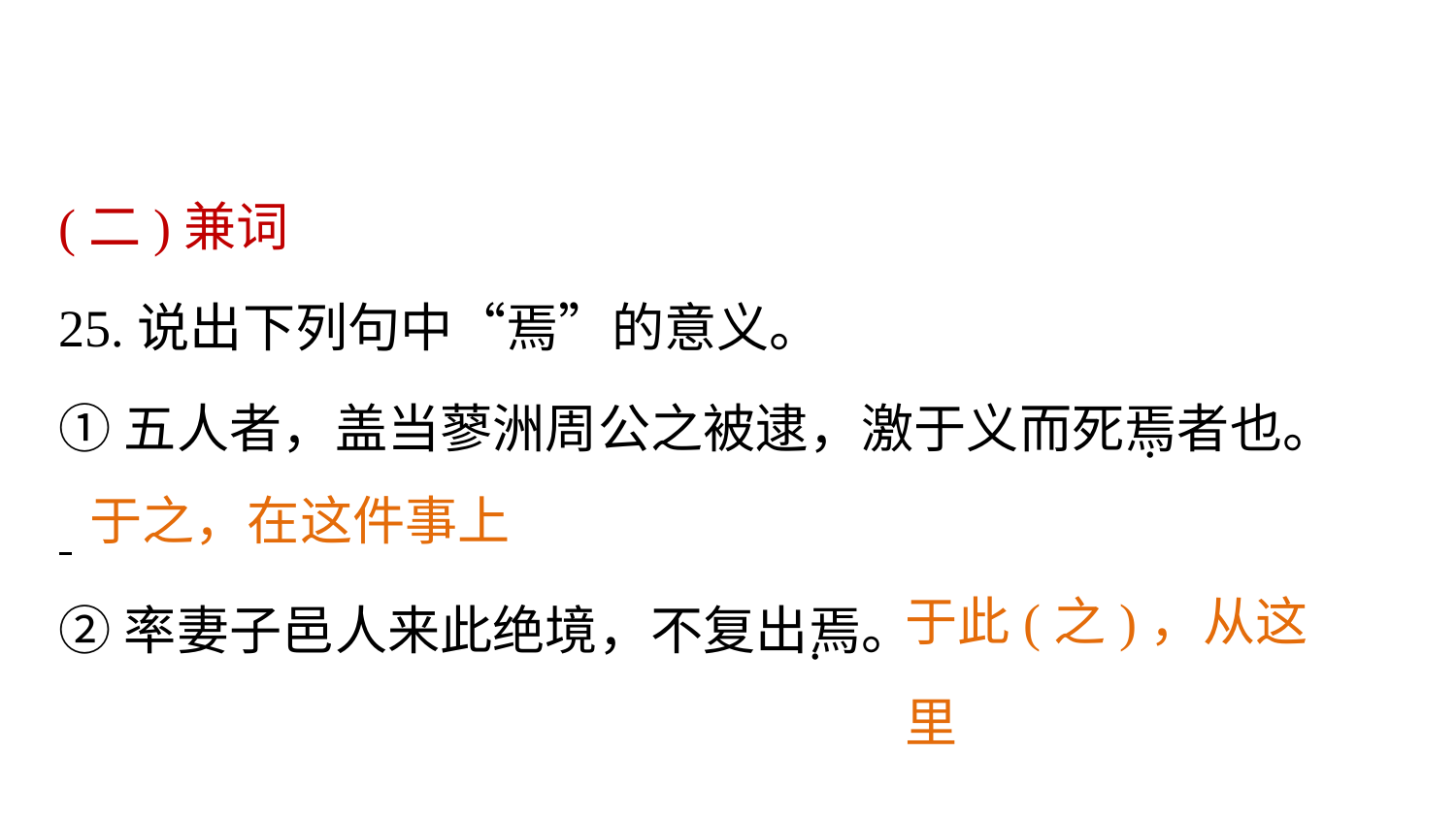

(二)兼词
25.说出下列句中“焉”的意义。
①五人者，盖当蓼洲周公之被逮，激于义而死焉者也。

②率妻子邑人来此绝境，不复出焉。
.
于之，在这件事上
于此(之)，从这里
.